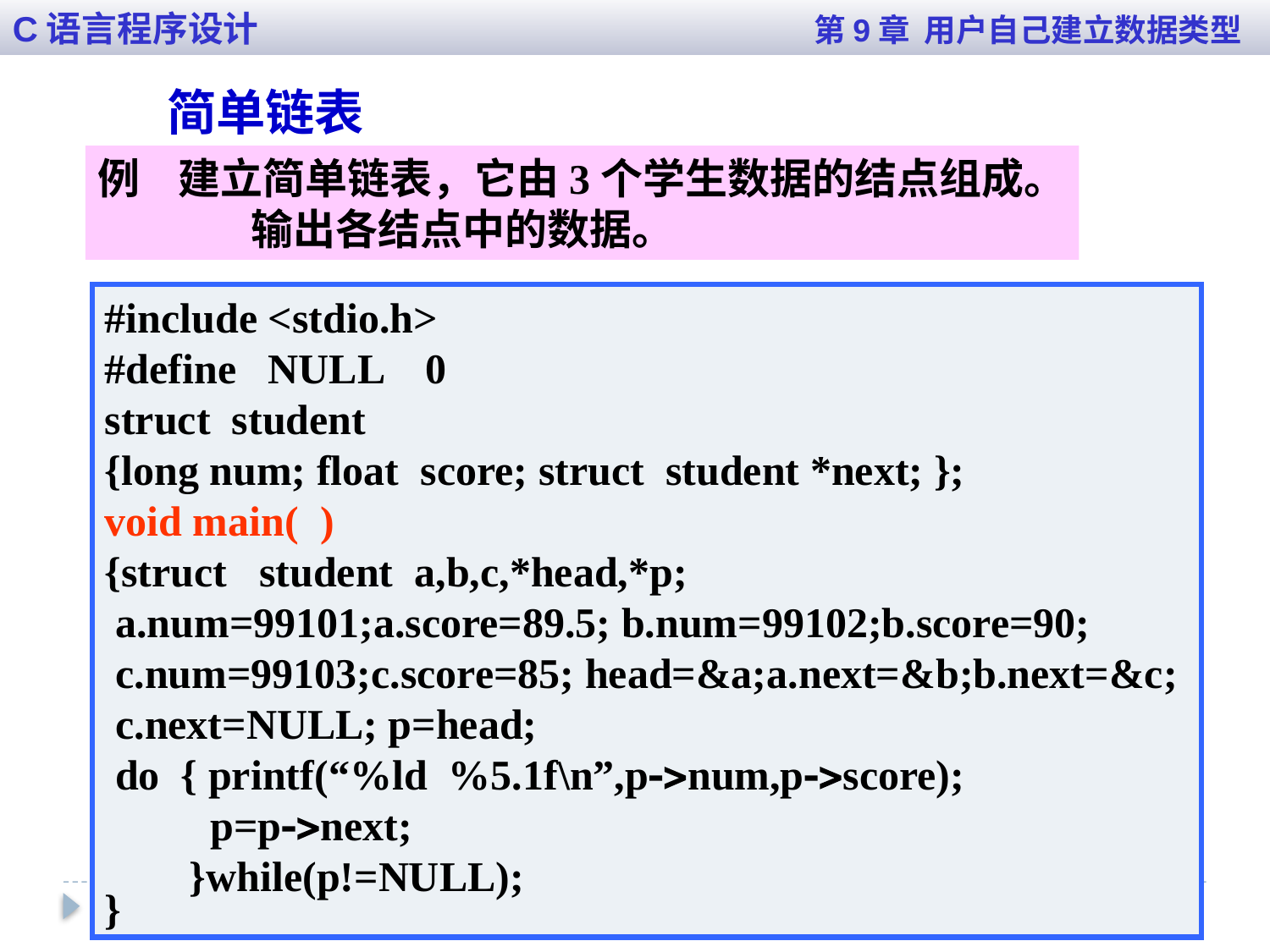

C语言程序设计                                                                     第9章  用户自己建立数据类型
简单链表
例    建立简单链表，它由3个学生数据的结点组成。
               输出各结点中的数据。
#include <stdio.h>
#define   NULL    0
struct  student
{long num; float  score; struct  student *next; };
void main(  )
{struct   student  a,b,c,*head,*p;
 a.num=99101;a.score=89.5; b.num=99102;b.score=90;
 c.num=99103;c.score=85; head=&a;a.next=&b;b.next=&c;
 c.next=NULL; p=head;
 do  { printf(“%ld  %5.1f\n”,p−>num,p−>score);
          p=p−>next;
        }while(p!=NULL);
}